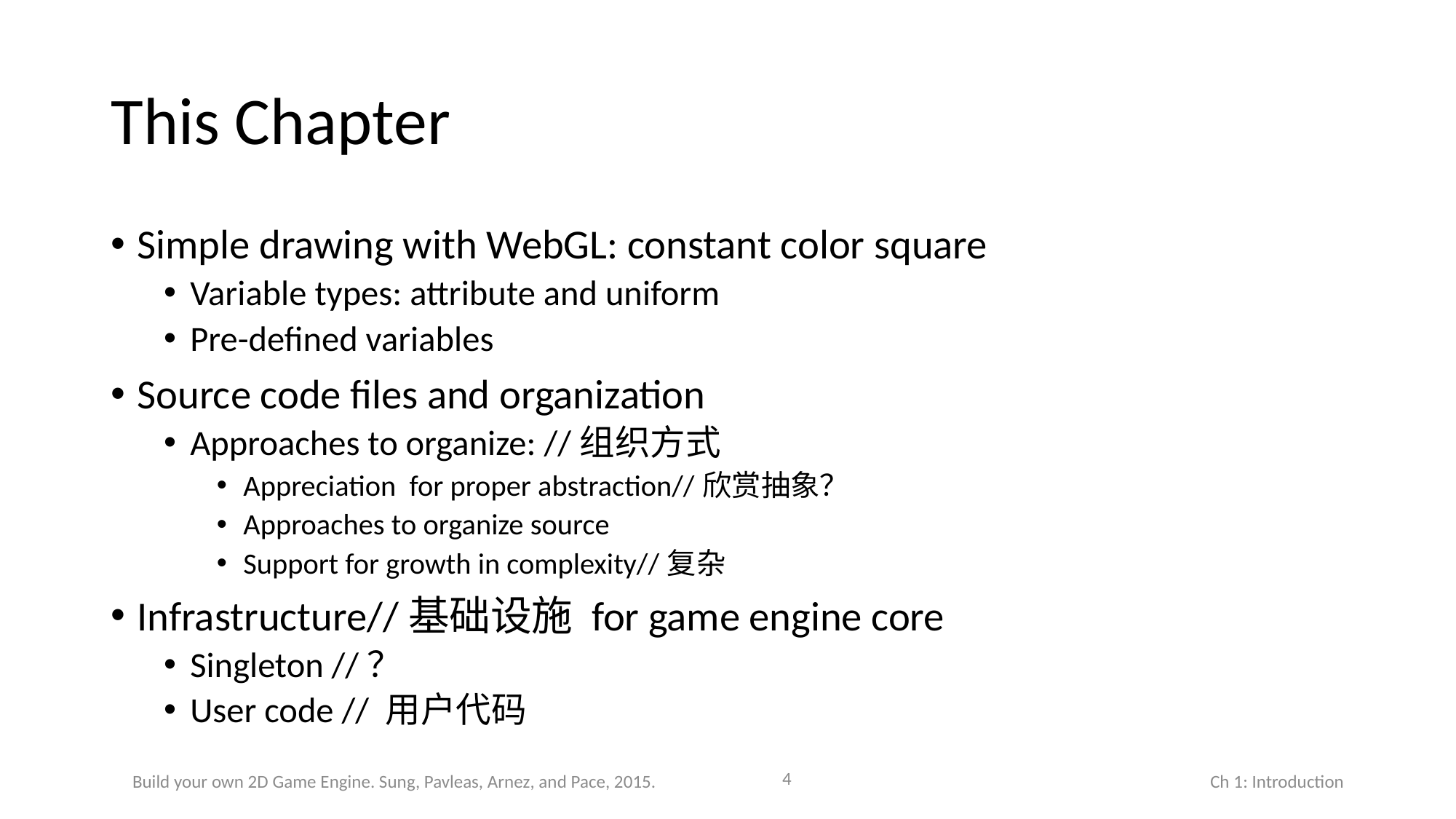

# This Chapter
Simple drawing with WebGL: constant color square
Variable types: attribute and uniform
Pre-defined variables
Source code files and organization
Approaches to organize: //组织方式
Appreciation  for proper abstraction//欣赏抽象？
Approaches to organize source
Support for growth in complexity//复杂
Infrastructure//基础设施 for game engine core
Singleton //？
User code // 用户代码